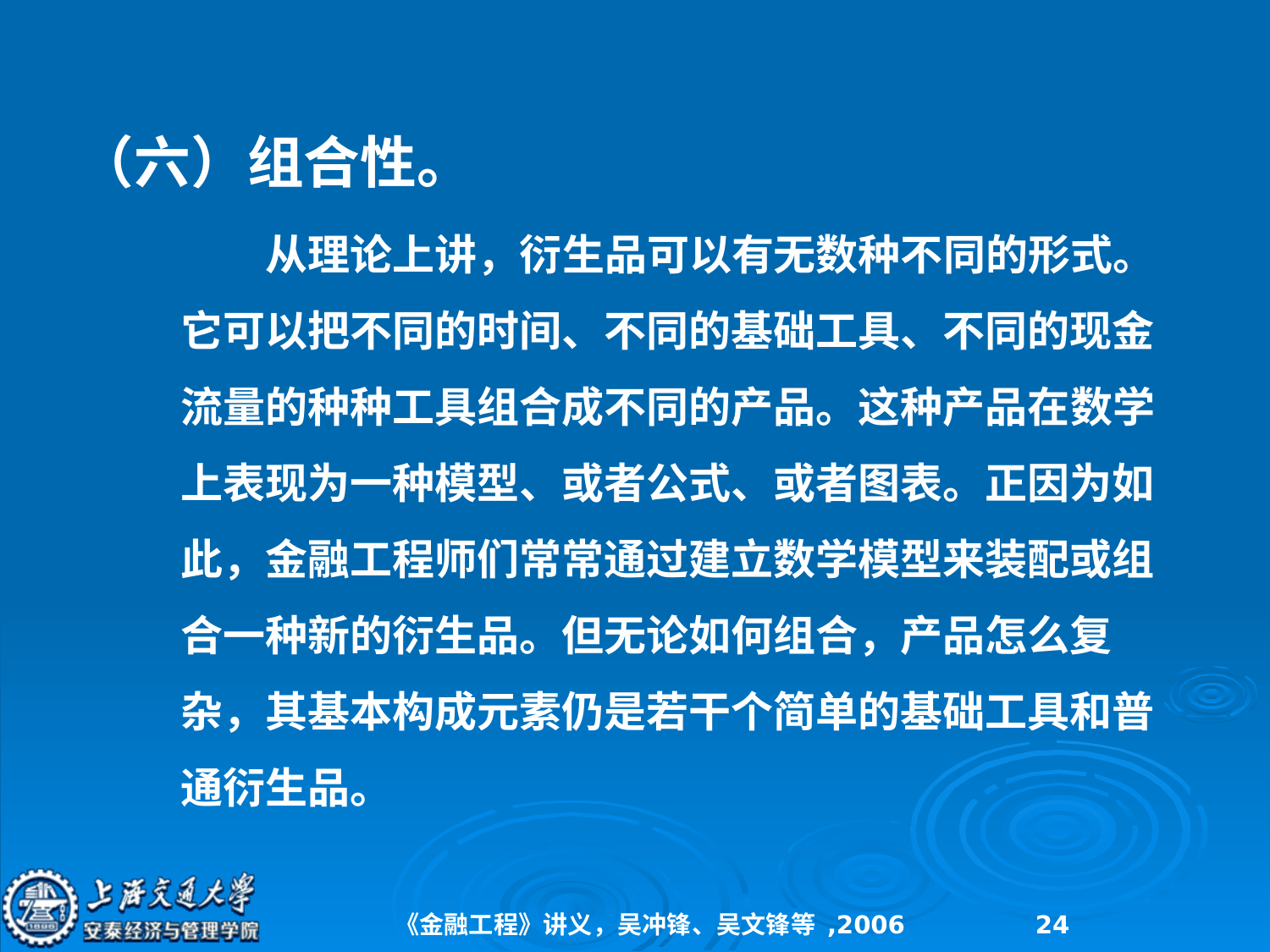

（六）组合性。
从理论上讲，衍生品可以有无数种不同的形式。它可以把不同的时间、不同的基础工具、不同的现金流量的种种工具组合成不同的产品。这种产品在数学上表现为一种模型、或者公式、或者图表。正因为如此，金融工程师们常常通过建立数学模型来装配或组合一种新的衍生品。但无论如何组合，产品怎么复杂，其基本构成元素仍是若干个简单的基础工具和普通衍生品。